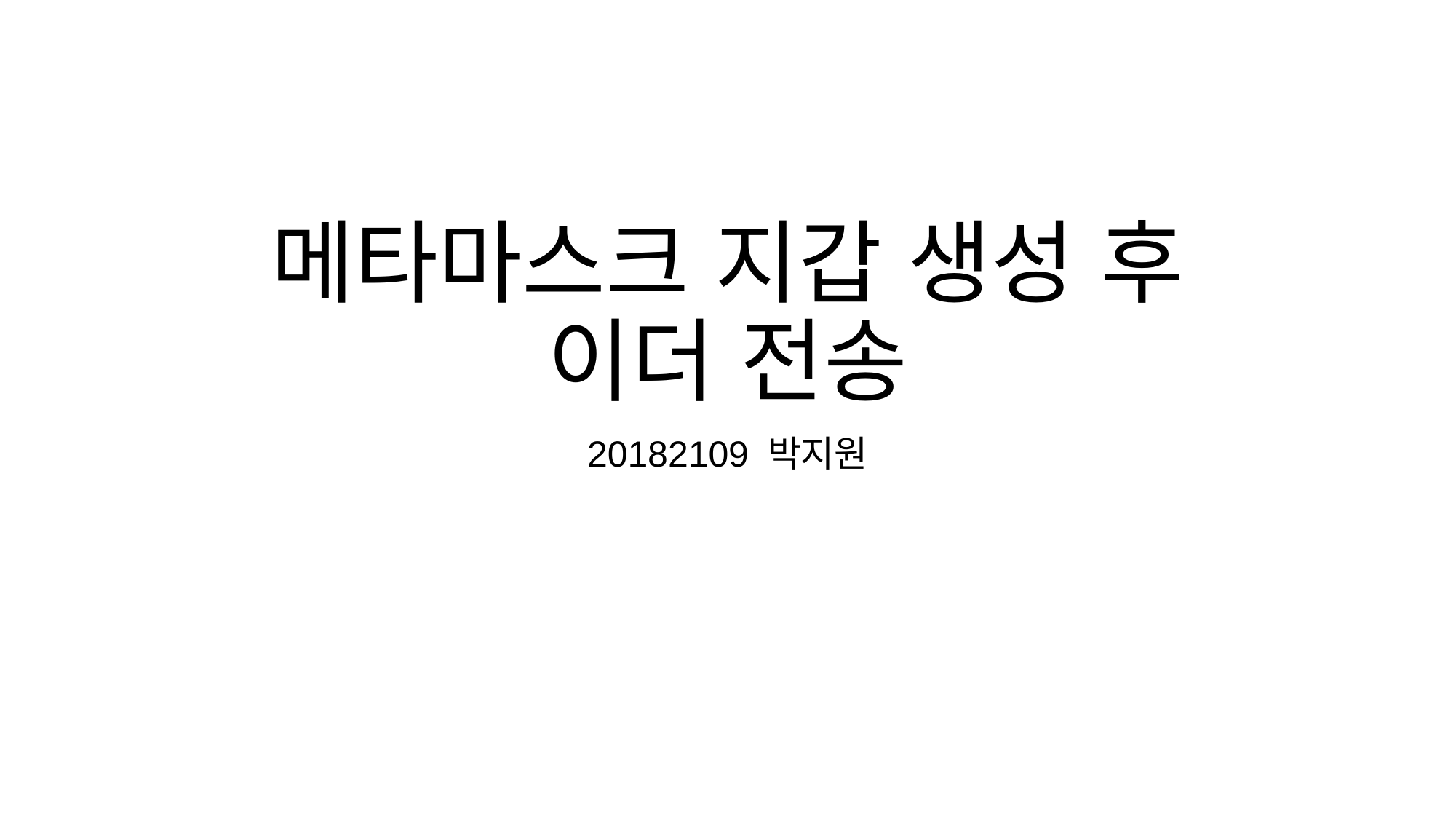

# 메타마스크 지갑 생성 후 이더 전송
20182109 박지원